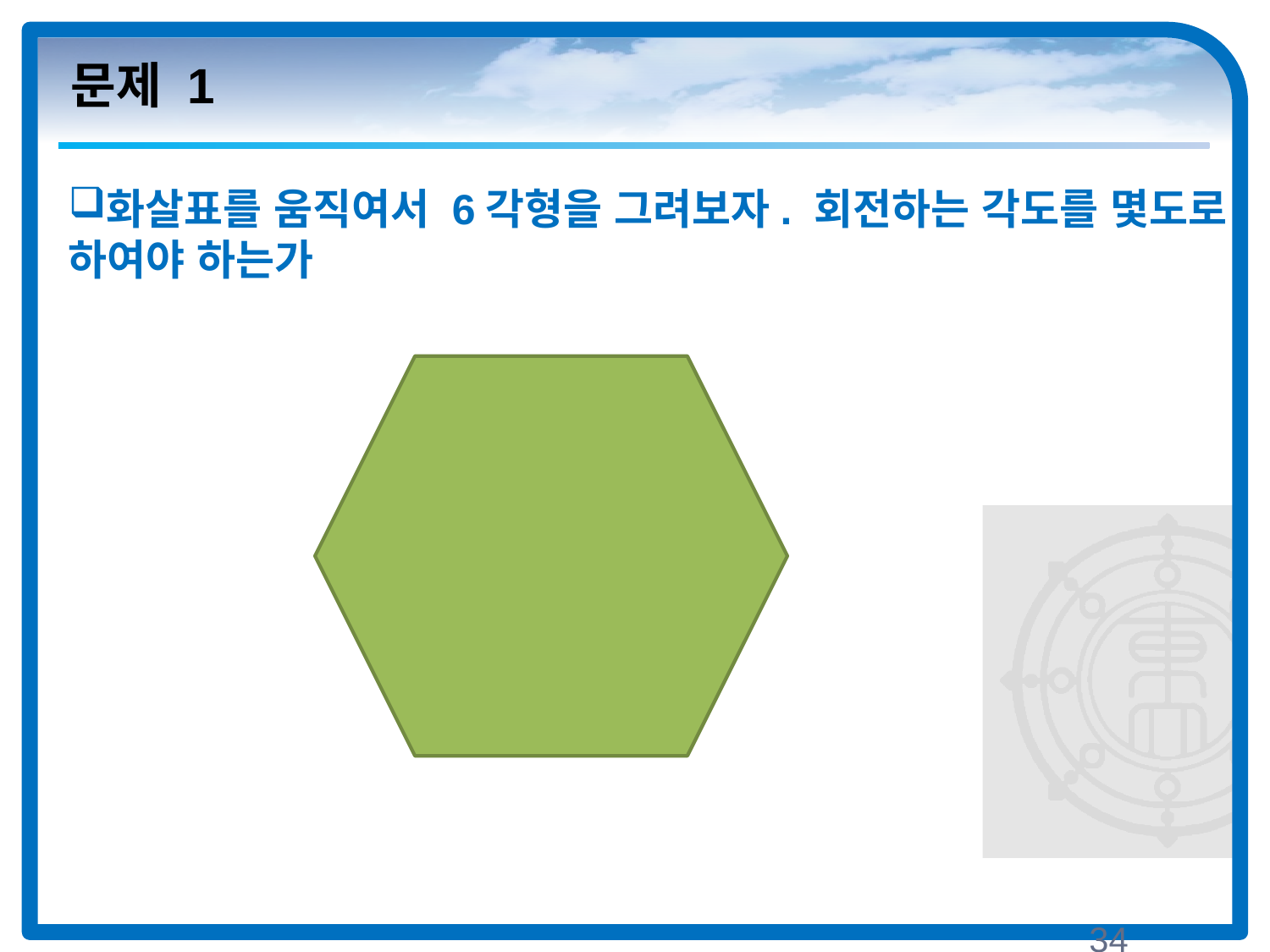

# 문제 1
화살표를 움직여서 6각형을 그려보자. 회전하는 각도를 몇도로 하여야 하는가

34